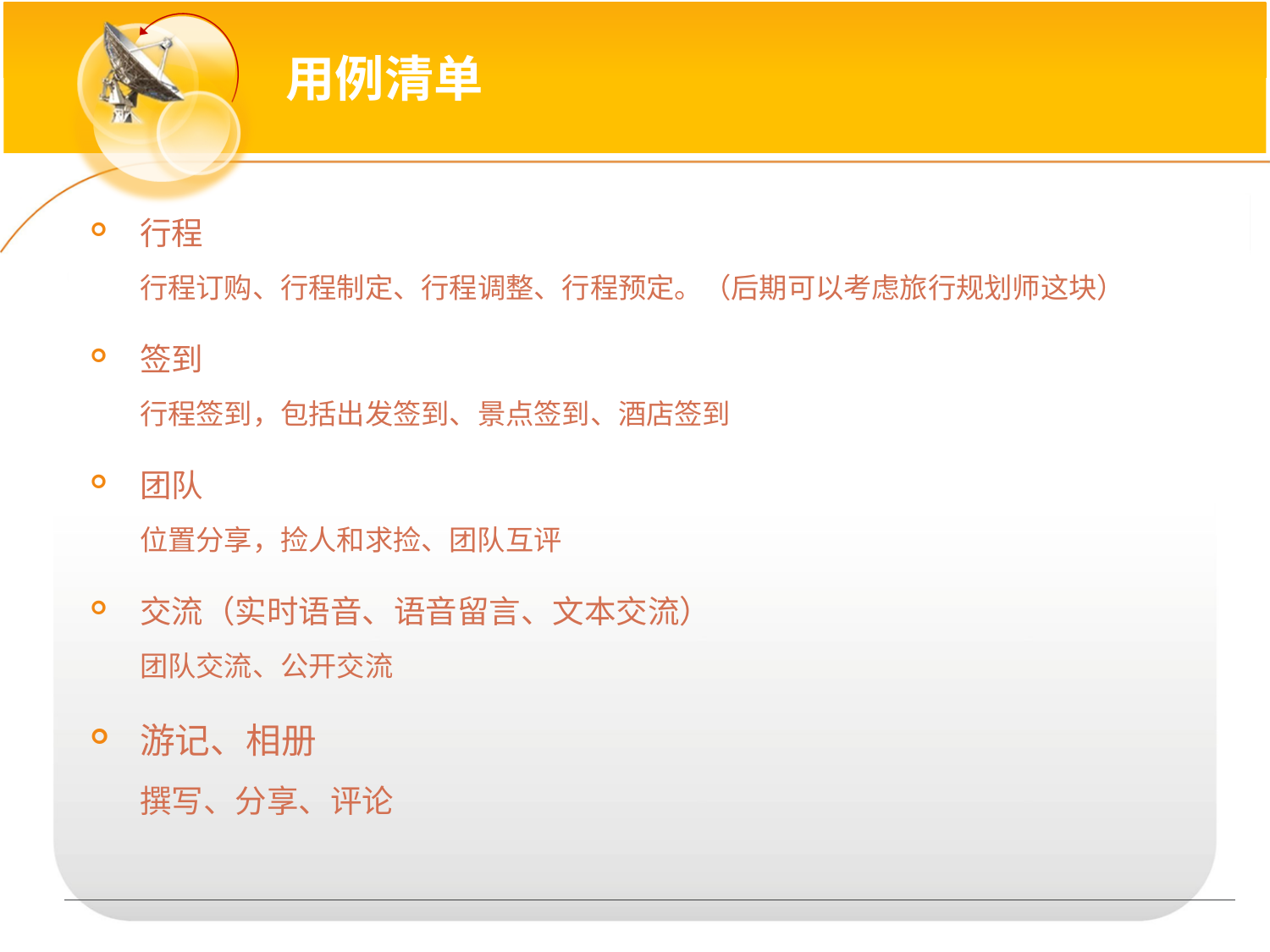

# 用例清单
行程
行程订购、行程制定、行程调整、行程预定。（后期可以考虑旅行规划师这块）
签到
行程签到，包括出发签到、景点签到、酒店签到
团队
位置分享，捡人和求捡、团队互评
交流（实时语音、语音留言、文本交流）
团队交流、公开交流
游记、相册
撰写、分享、评论